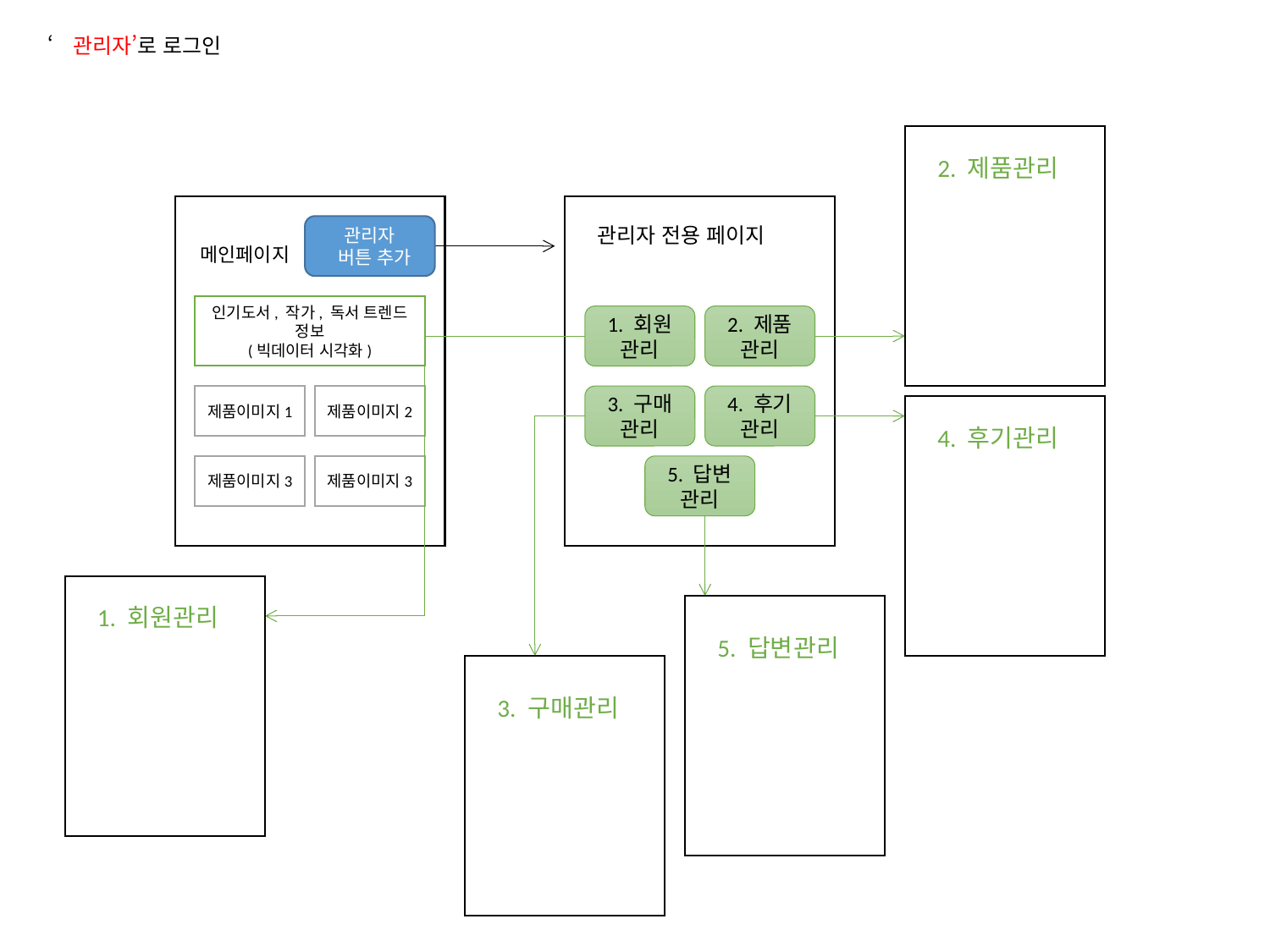

‘관리자’로 로그인

2. 제품관리

관리자
 버튼 추가
관리자 전용 페이지
메인페이지
인기도서, 작가, 독서 트렌드 정보
(빅데이터 시각화)
1. 회원
관리
2. 제품
관리
제품이미지1
제품이미지2
3. 구매
관리
4. 후기
관리

4. 후기관리
제품이미지3
제품이미지3
5. 답변
관리

1. 회원관리

5. 답변관리

3. 구매관리